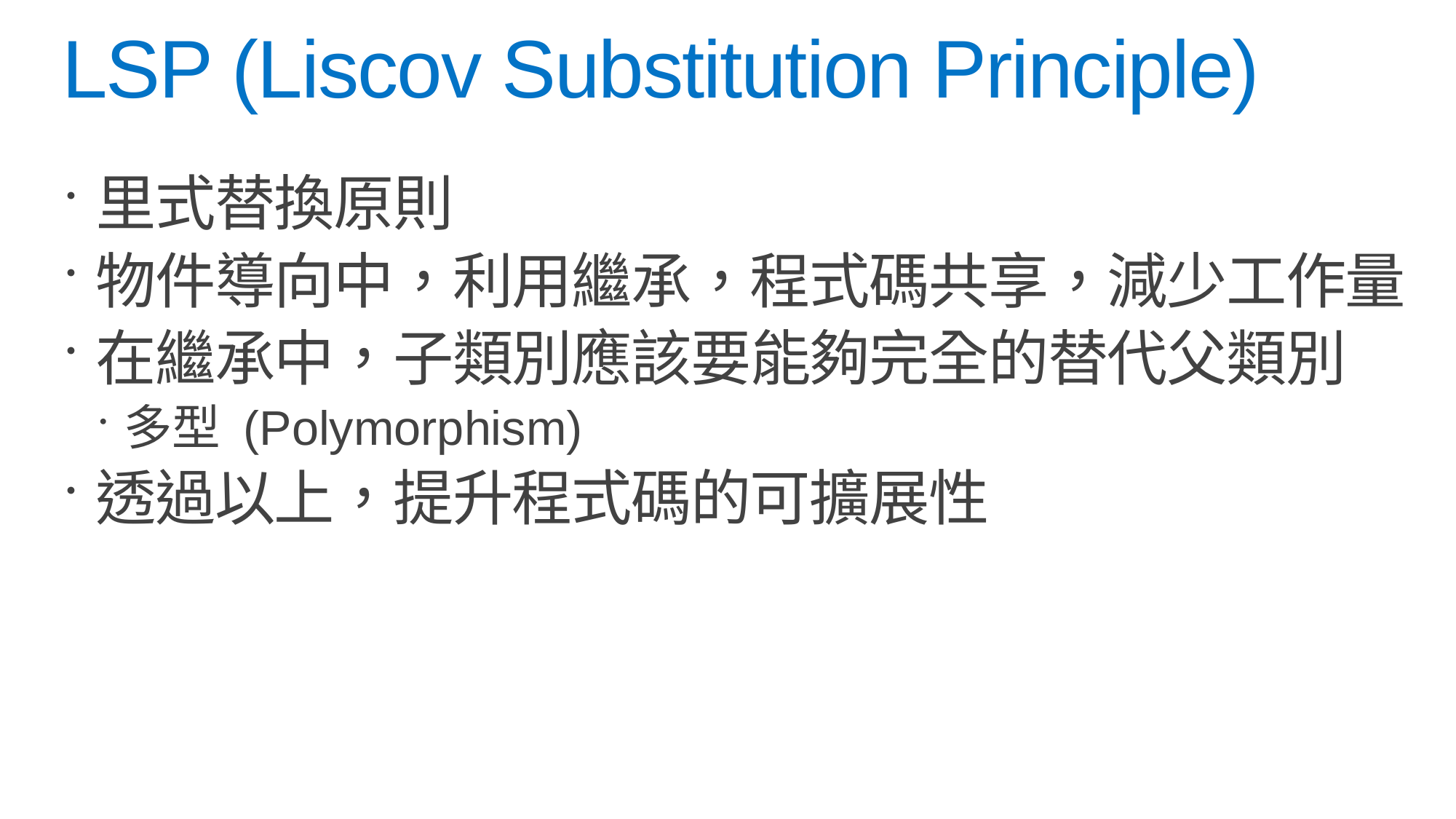

# LSP (Liscov Substitution Principle)
里式替換原則
物件導向中，利用繼承，程式碼共享，減少工作量
在繼承中，子類別應該要能夠完全的替代父類別
多型 (Polymorphism)
透過以上，提升程式碼的可擴展性